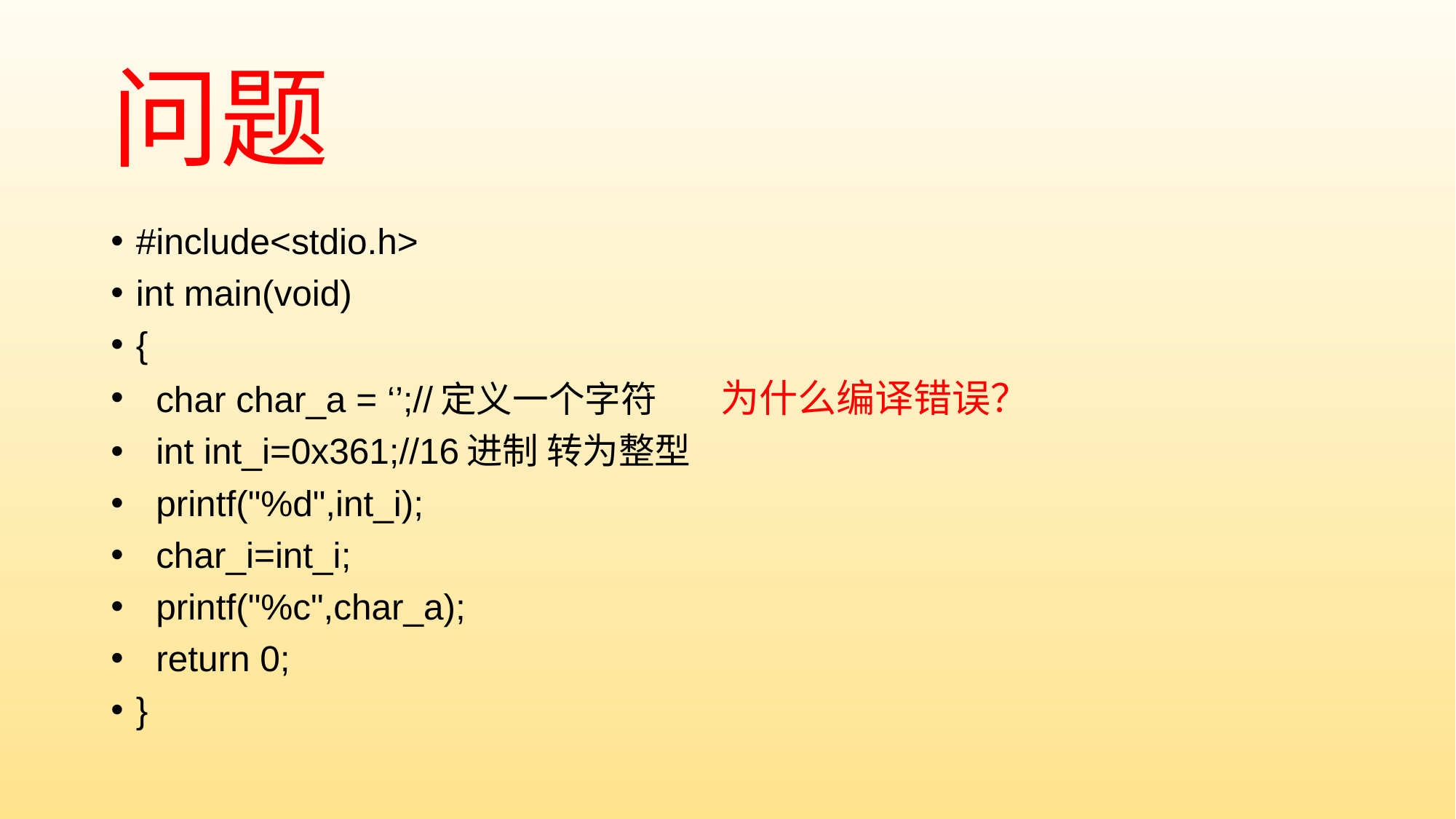

# 问题
#include<stdio.h>
int main(void)
{
  char char_a = ‘’;//定义一个字符        为什么编译错误？
  int int_i=0x361;//16进制 转为整型
  printf("%d",int_i);
  char_i=int_i;
  printf("%c",char_a);
  return 0;
}